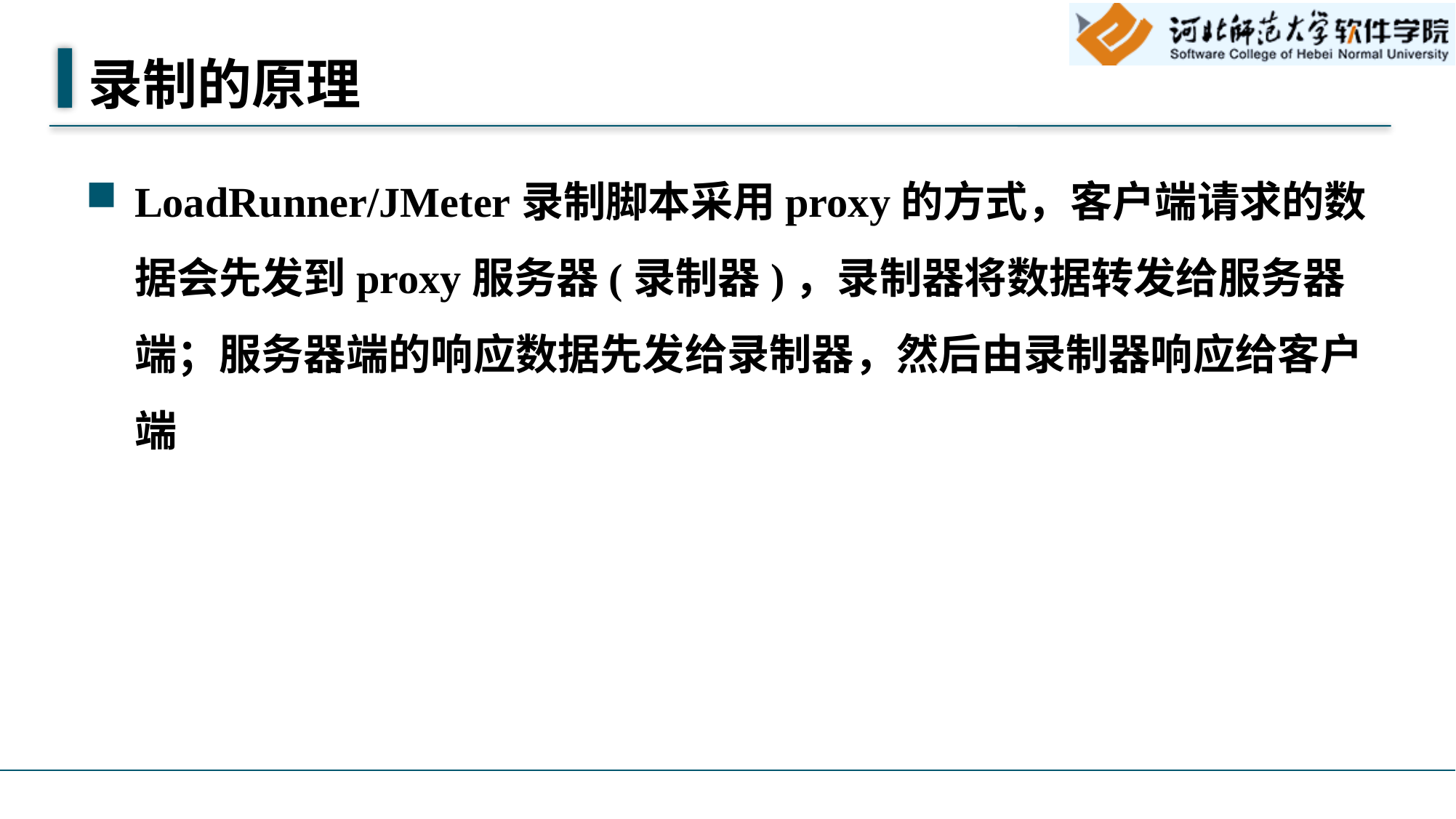

# 录制的原理
LoadRunner/JMeter录制脚本采用proxy的方式，客户端请求的数据会先发到proxy服务器(录制器)，录制器将数据转发给服务器端；服务器端的响应数据先发给录制器，然后由录制器响应给客户端